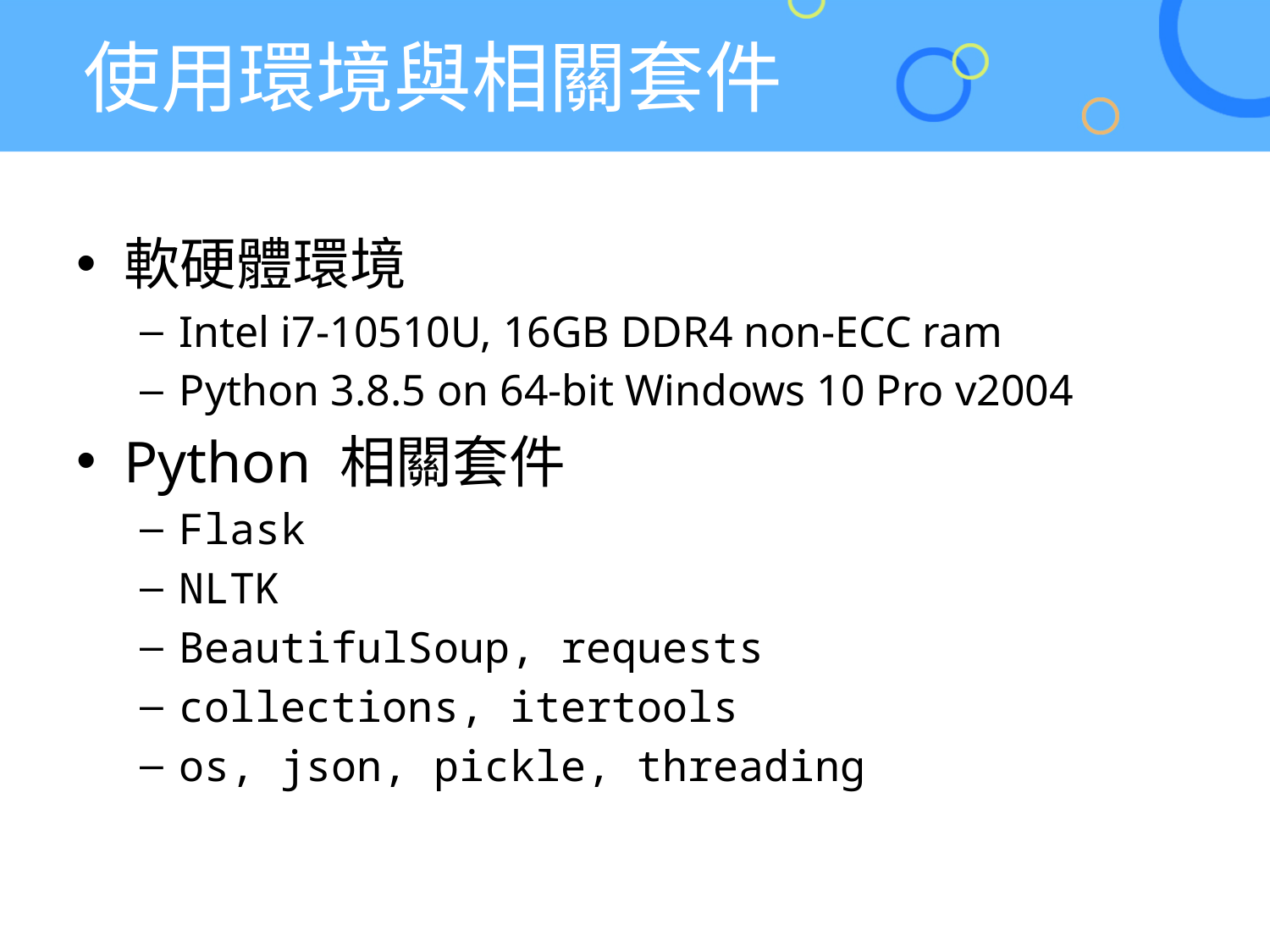

# 使用環境與相關套件
軟硬體環境
Intel i7-10510U, 16GB DDR4 non-ECC ram
Python 3.8.5 on 64-bit Windows 10 Pro v2004
Python 相關套件
Flask
NLTK
BeautifulSoup, requests
collections, itertools
os, json, pickle, threading